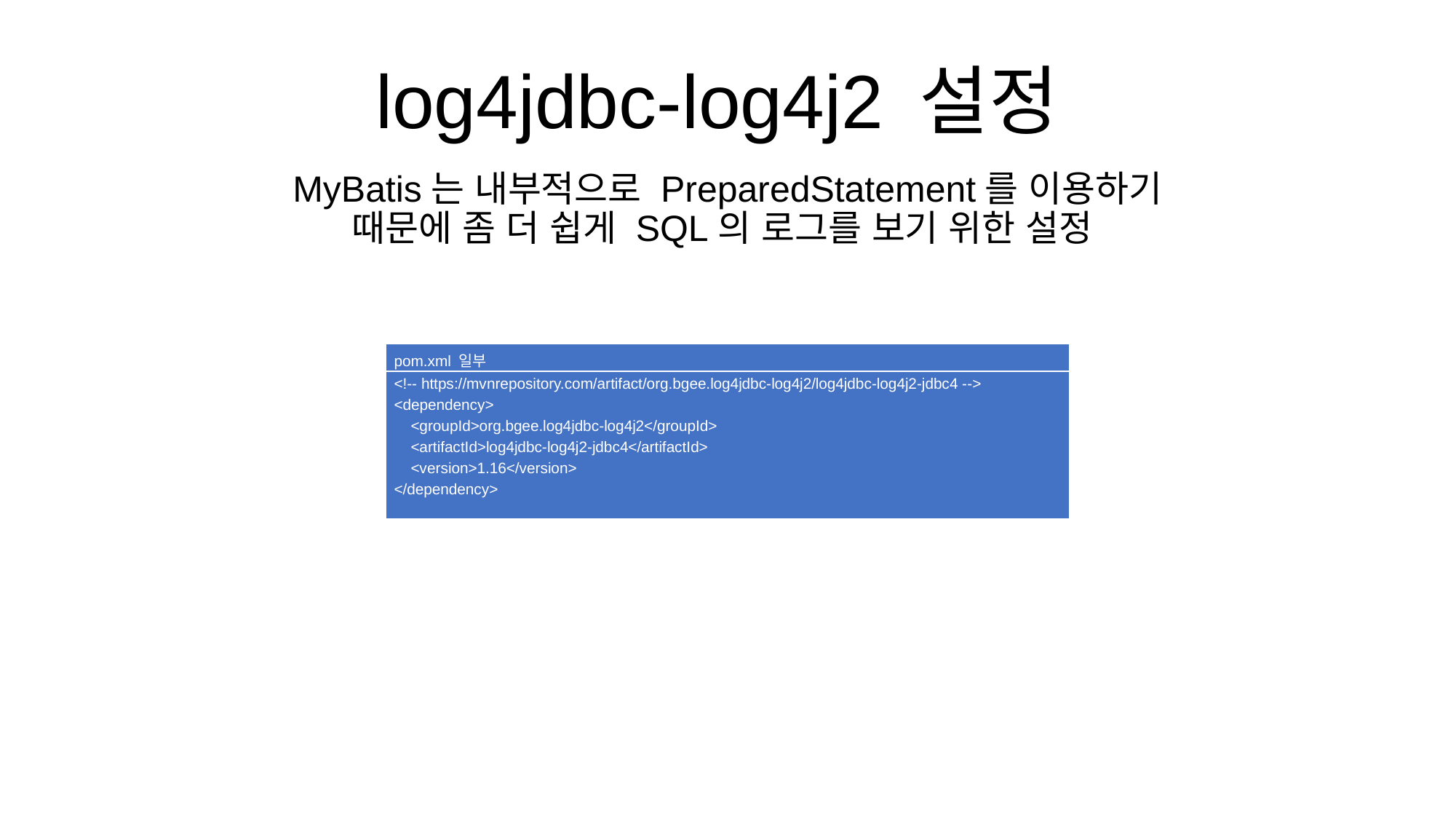

log4jdbc-log4j2 설정
MyBatis는 내부적으로 PreparedStatement를 이용하기 때문에 좀 더 쉽게 SQL의 로그를 보기 위한 설정

| pom.xml 일부 |
| --- |
| <!-- https://mvnrepository.com/artifact/org.bgee.log4jdbc-log4j2/log4jdbc-log4j2-jdbc4 --> <dependency> <groupId>org.bgee.log4jdbc-log4j2</groupId> <artifactId>log4jdbc-log4j2-jdbc4</artifactId> <version>1.16</version> </dependency> |